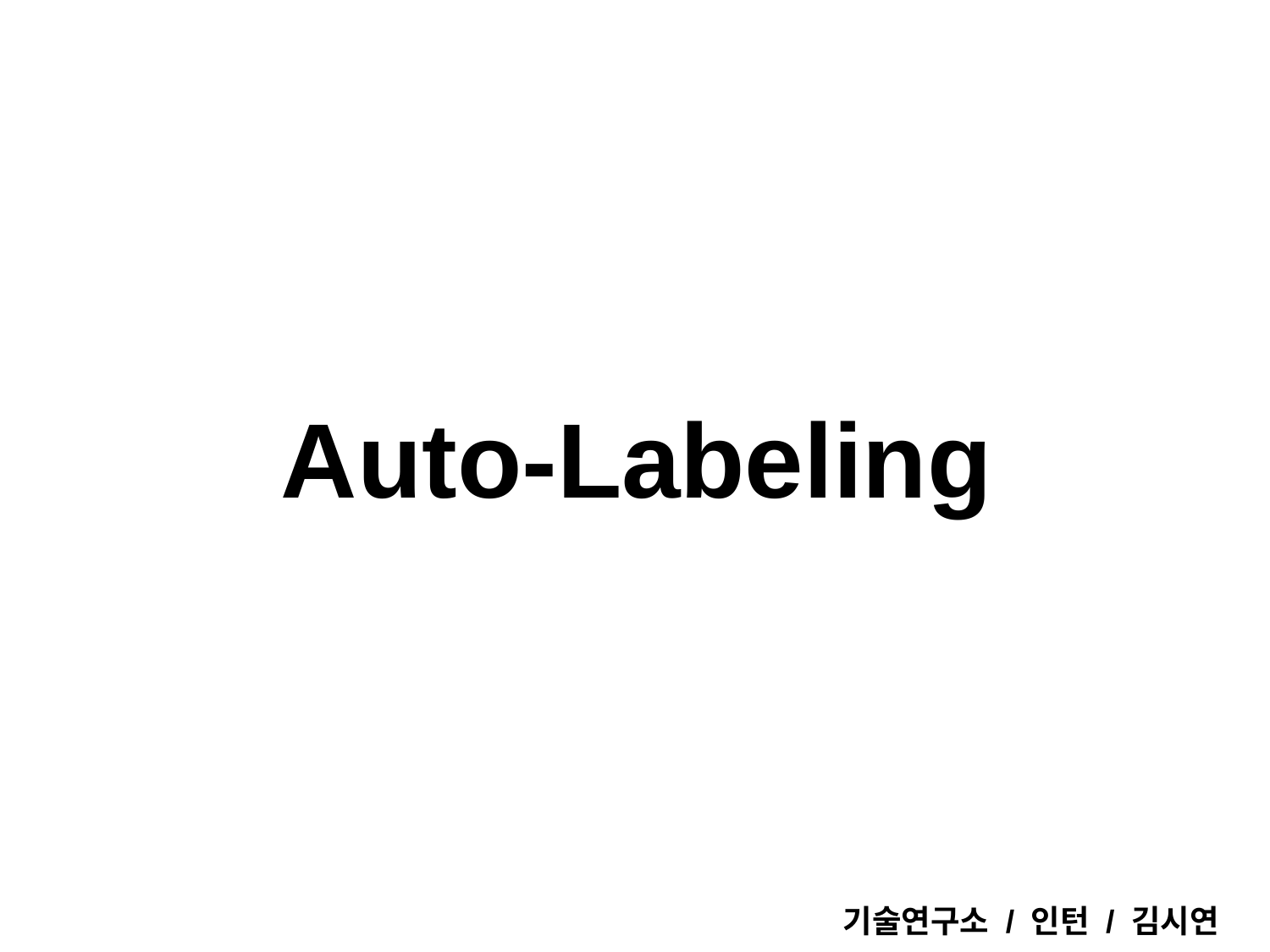

# Auto-Labeling
기술연구소 / 인턴 / 김시연